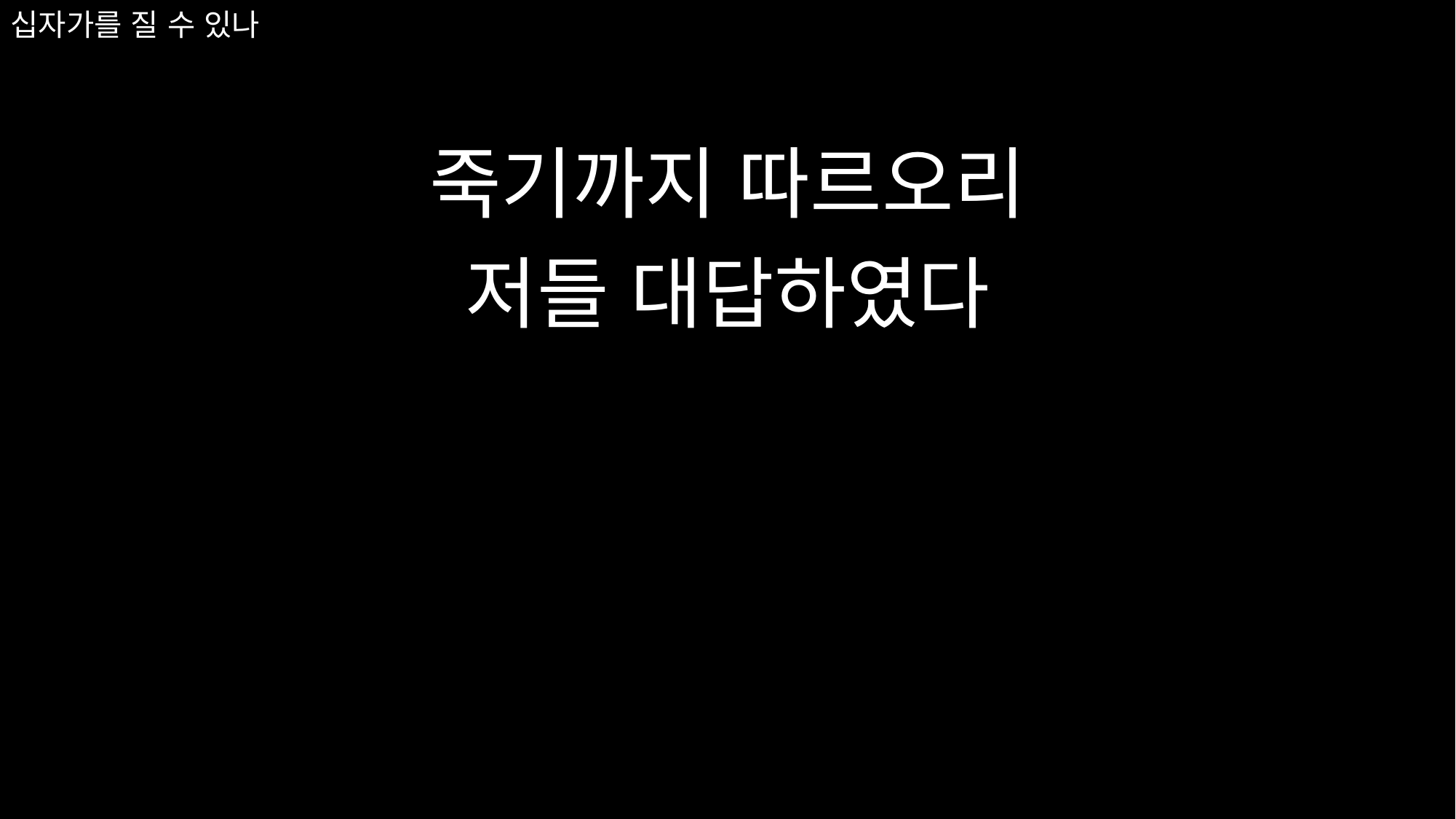

죽기까지 따르오리
저들 대답하였다
# 십자가를 질 수 있나